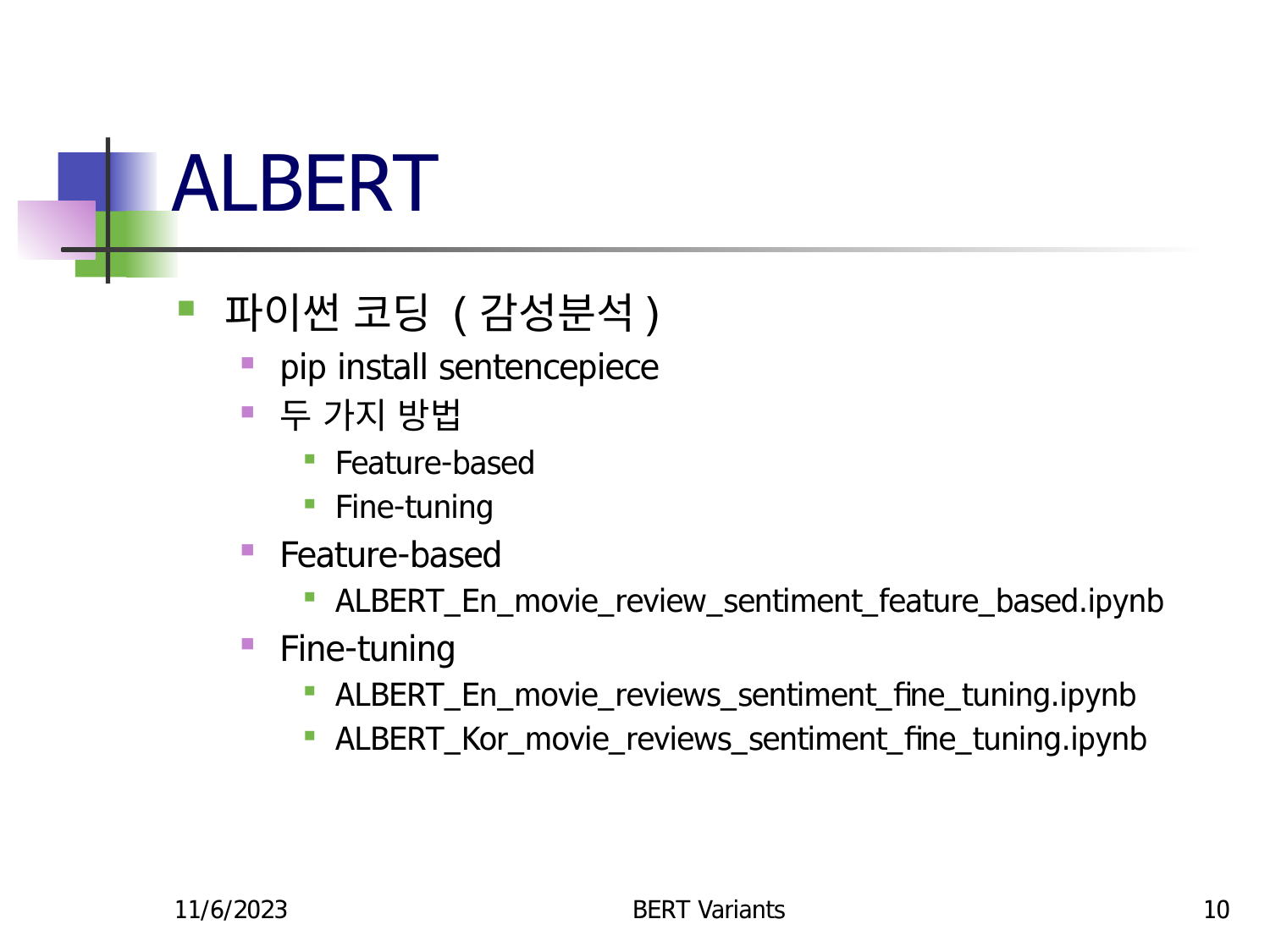

# ALBERT
파이썬 코딩 (감성분석)
pip install sentencepiece
두 가지 방법
Feature-based
Fine-tuning
Feature-based
ALBERT_En_movie_review_sentiment_feature_based.ipynb
Fine-tuning
ALBERT_En_movie_reviews_sentiment_fine_tuning.ipynb
ALBERT_Kor_movie_reviews_sentiment_fine_tuning.ipynb

11/6/2023
BERT Variants
10